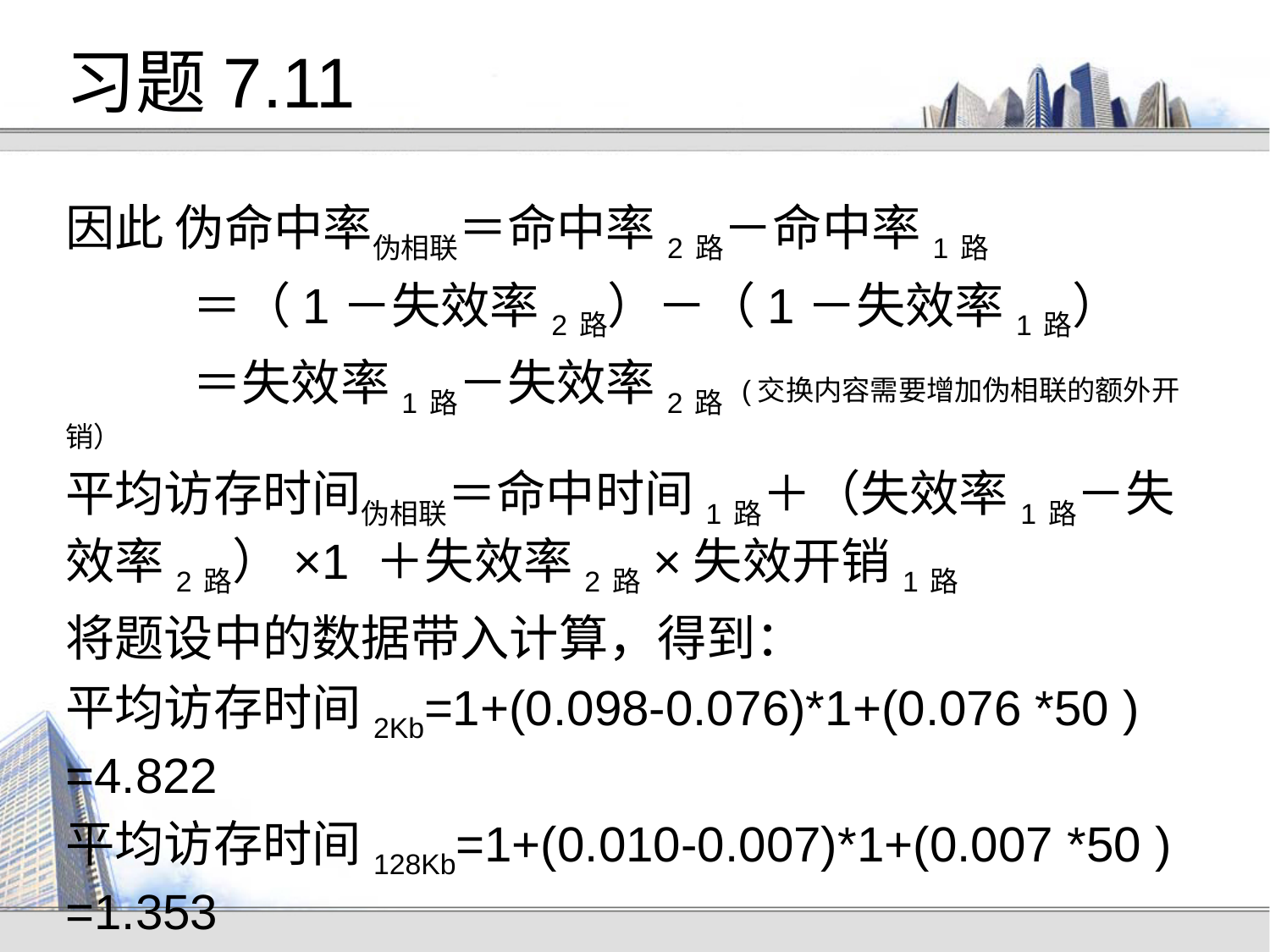

# 习题7.11
因此 伪命中率伪相联＝命中率2路－命中率1路
	＝（1－失效率2路）－（1－失效率1路）
	＝失效率1路－失效率2路 (交换内容需要增加伪相联的额外开销）
平均访存时间伪相联＝命中时间1路＋（失效率1路－失效率2路）×1 ＋失效率2路×失效开销1路
将题设中的数据带入计算，得到：
平均访存时间2Kb=1+(0.098-0.076)*1+(0.076 *50 ) =4.822
平均访存时间128Kb=1+(0.010-0.007)*1+(0.007 *50 ) =1.353
显然是128KB的伪相联Cache要快一些。